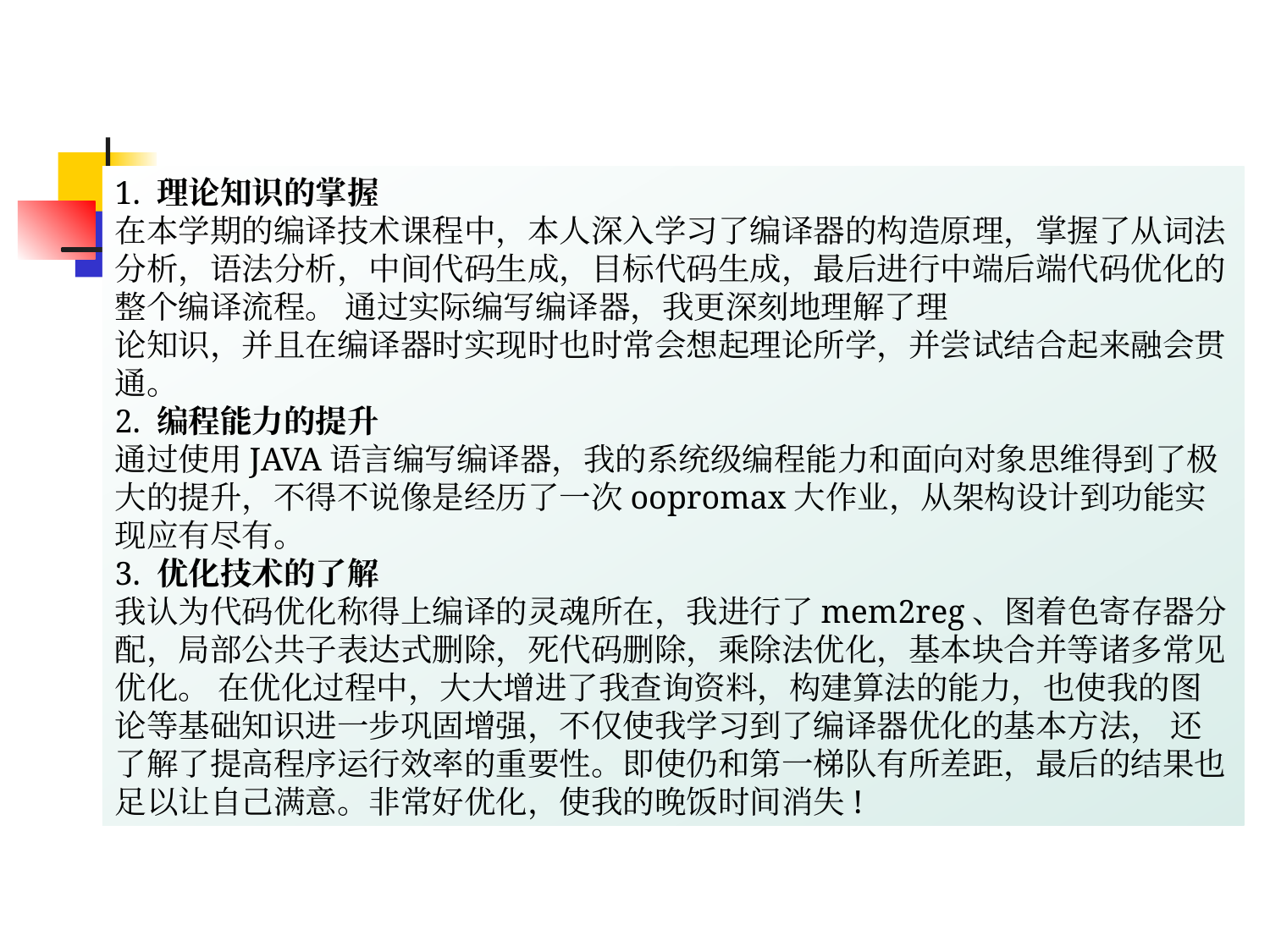

1. 理论知识的掌握
在本学期的编译技术课程中，本人深入学习了编译器的构造原理，掌握了从词法分析，语法分析，中间代码生成，目标代码生成，最后进行中端后端代码优化的整个编译流程。 通过实际编写编译器，我更深刻地理解了理
论知识，并且在编译器时实现时也时常会想起理论所学，并尝试结合起来融会贯通。
2. 编程能力的提升
通过使用JAVA语言编写编译器，我的系统级编程能力和面向对象思维得到了极大的提升，不得不说像是经历了一次oopromax大作业，从架构设计到功能实现应有尽有。
3. 优化技术的了解
我认为代码优化称得上编译的灵魂所在，我进行了mem2reg、图着色寄存器分配，局部公共子表达式删除，死代码删除，乘除法优化，基本块合并等诸多常见优化。 在优化过程中，大大增进了我查询资料，构建算法的能力，也使我的图论等基础知识进一步巩固增强，不仅使我学习到了编译器优化的基本方法， 还了解了提高程序运行效率的重要性。即使仍和第一梯队有所差距，最后的结果也足以让自己满意。非常好优化，使我的晚饭时间消失!